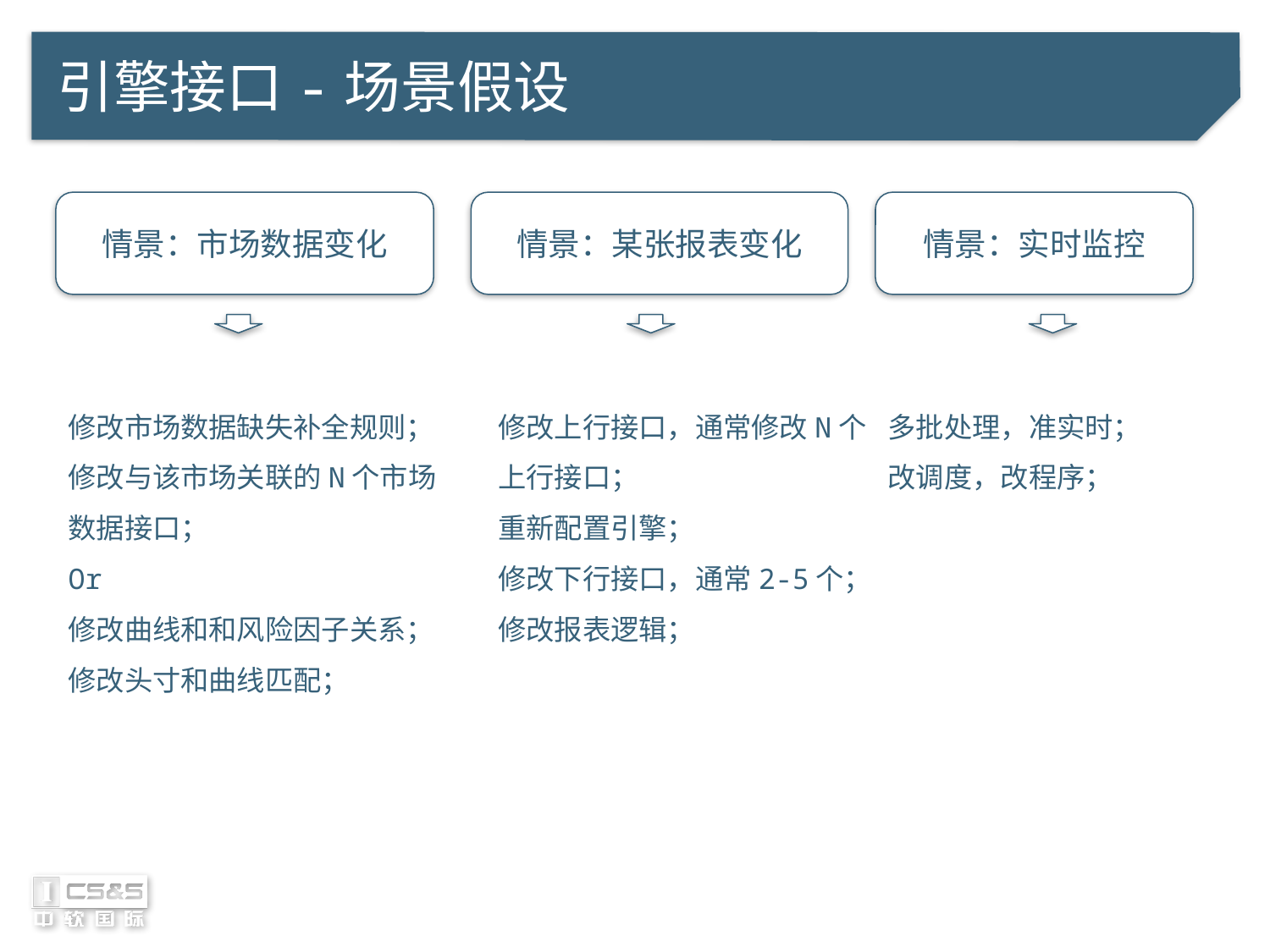

# 引擎接口-场景假设
情景：市场数据变化
情景：某张报表变化
情景：实时监控

修改市场数据缺失补全规则；
修改与该市场关联的N个市场数据接口；
Or
修改曲线和和风险因子关系；
修改头寸和曲线匹配；
修改上行接口，通常修改N个上行接口；
重新配置引擎；
修改下行接口，通常2-5个；
修改报表逻辑；
多批处理，准实时；
改调度，改程序；